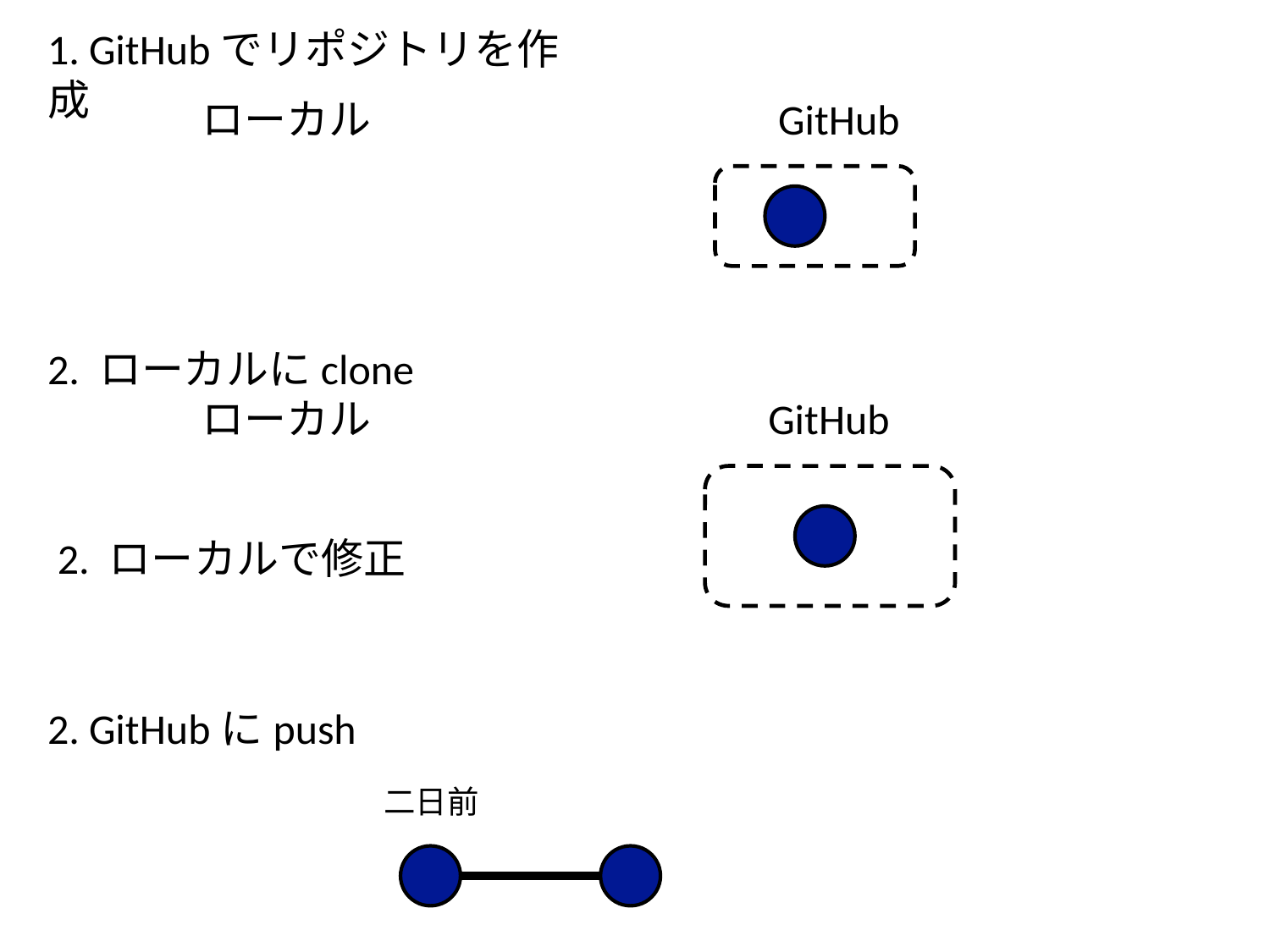

1. GitHubでリポジトリを作成
ローカル
GitHub

2. ローカルにclone
ローカル
GitHub

2. ローカルで修正
2. GitHubにpush
二日前